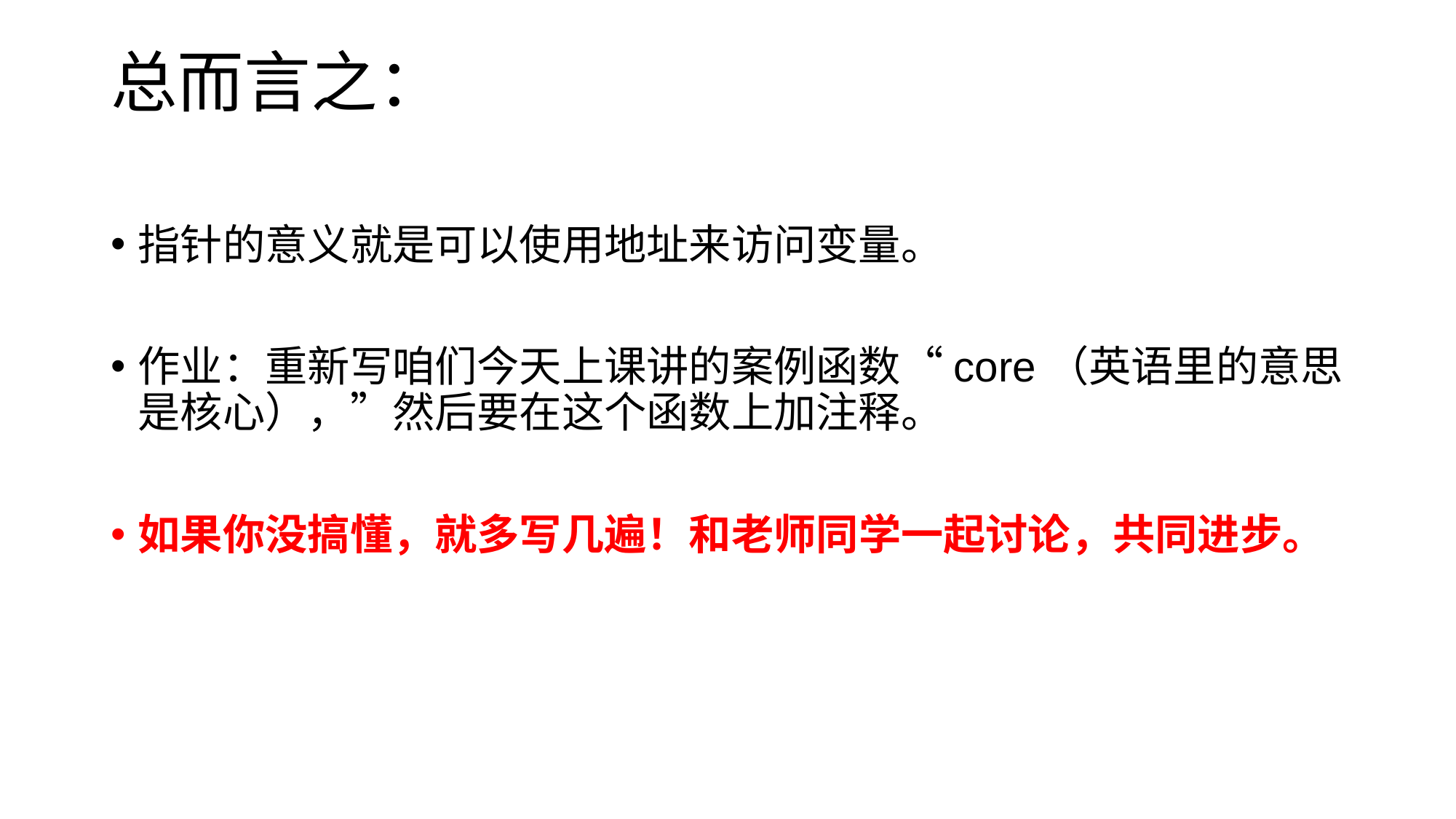

# 总而言之：
指针的意义就是可以使用地址来访问变量。

作业：重新写咱们今天上课讲的案例函数“core（英语里的意思是核心），”然后要在这个函数上加注释。

如果你没搞懂，就多写几遍！和老师同学一起讨论，共同进步。